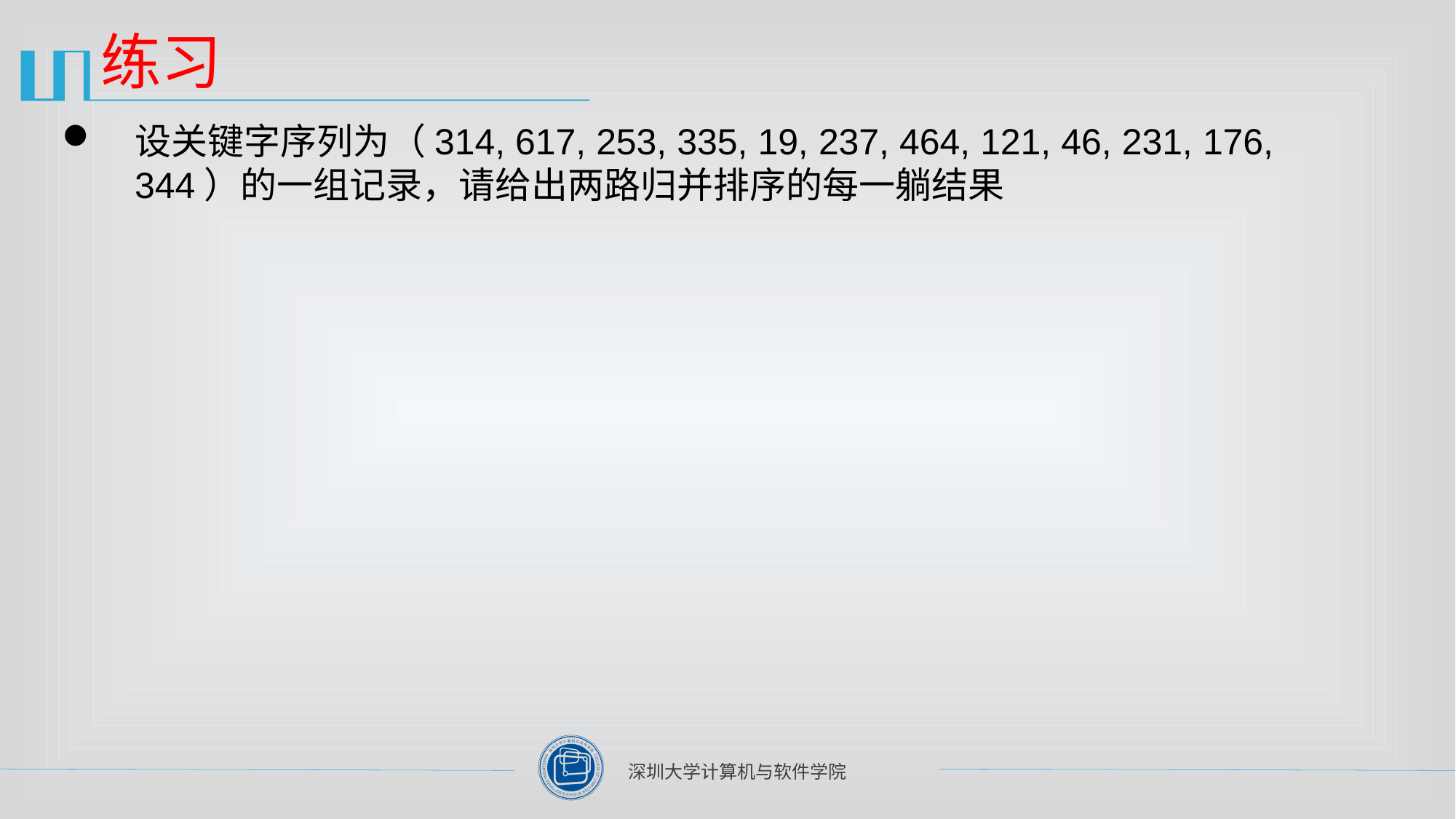

# 练习
设关键字序列为（314, 617, 253, 335, 19, 237, 464, 121, 46, 231, 176, 344）的一组记录，请给出两路归并排序的每一躺结果

88